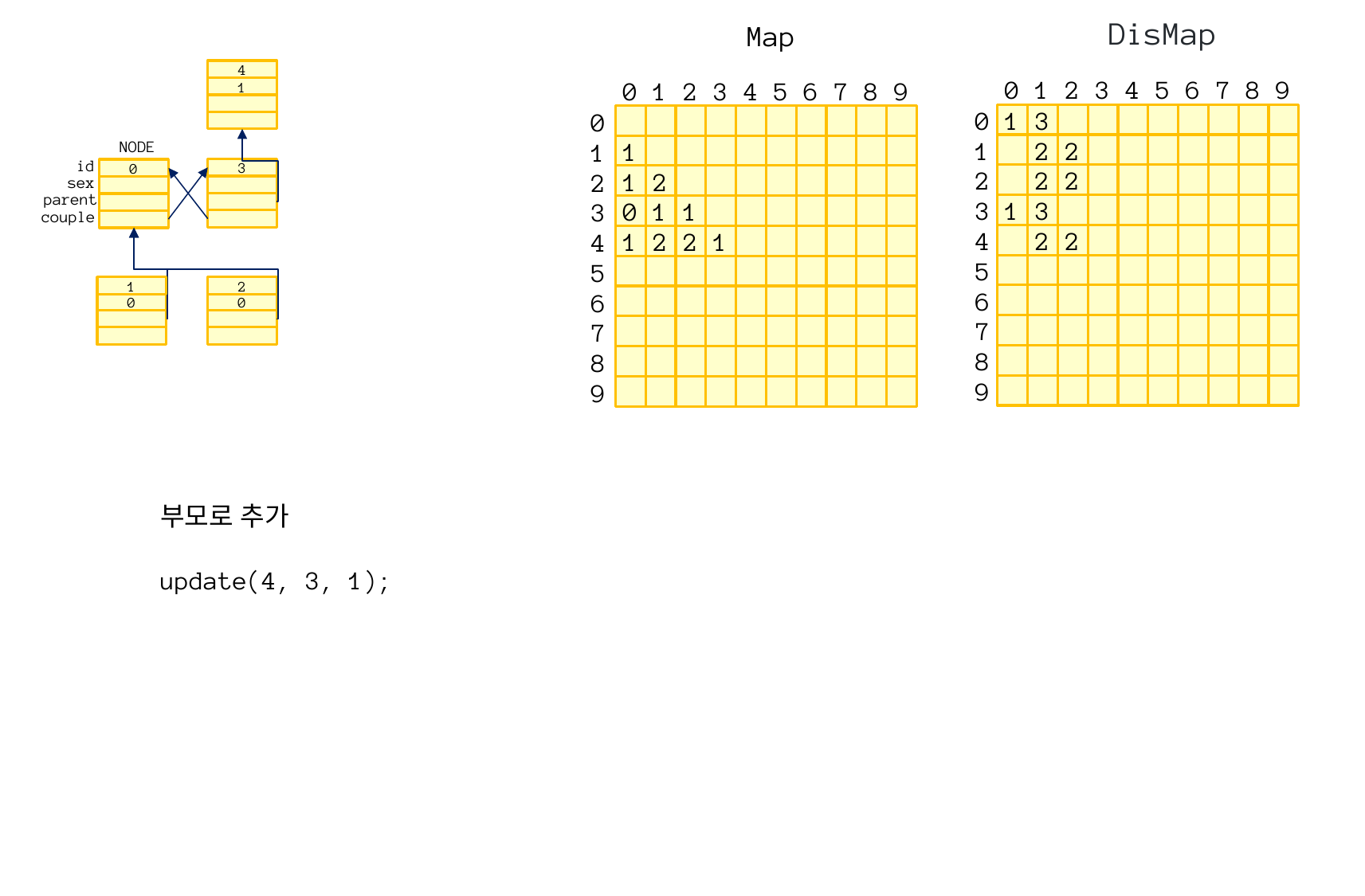

DisMap
Map
4
0
1
2
3
4
5
6
7
8
9
0
1
2
3
4
5
6
7
8
9
1

0
1
3

0

NODE
1

2
2

1

1
id
3
0
sex
2

2
2

1
2

2

parent

3
1
3

0
1
1

couple
3

4

2
2

1
2
2
1

4
5

5
1
2
6

6
0
0

7

7

8

8
9

9
부모로 추가

update(4, 3, 1);